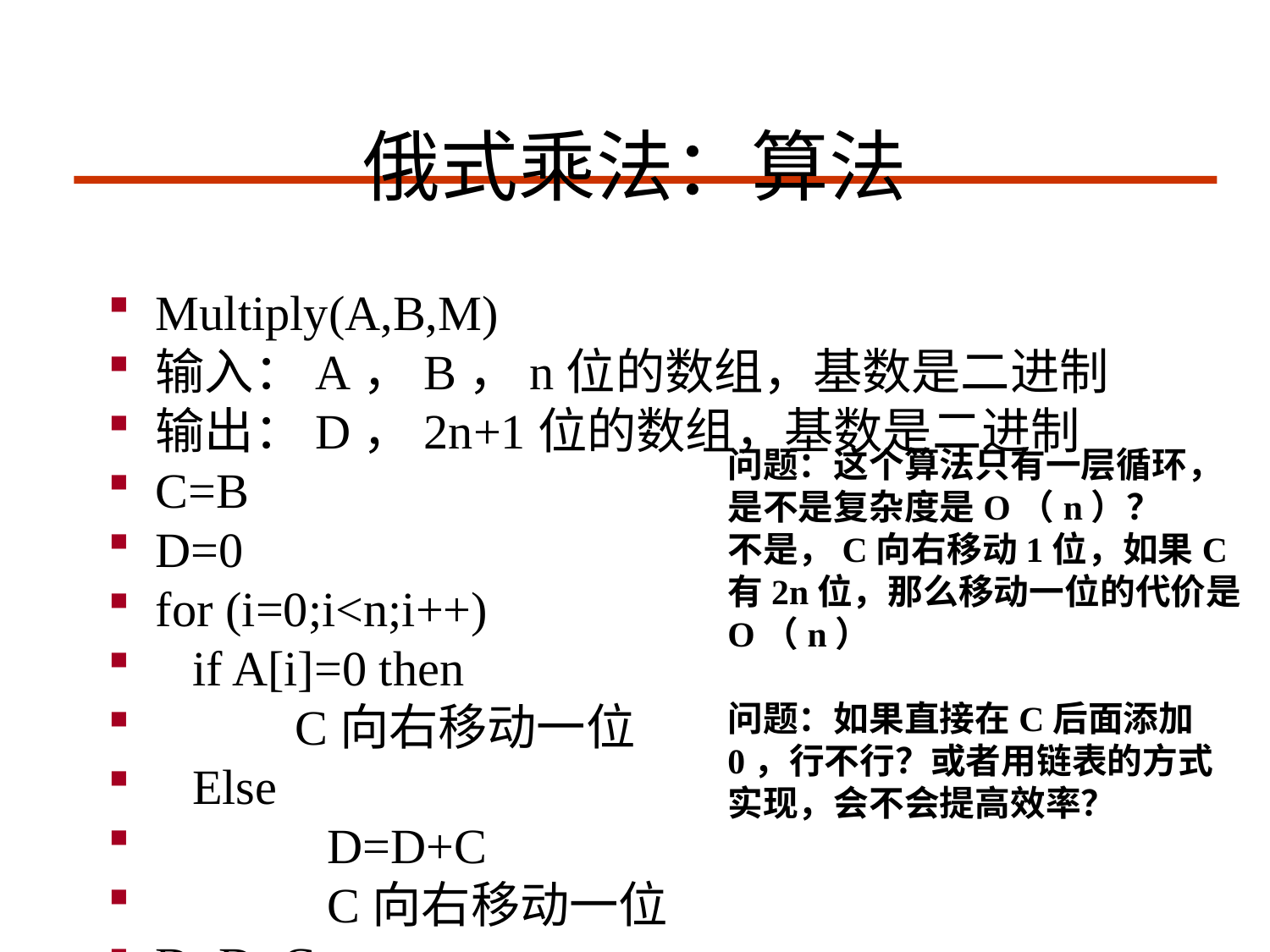

# 俄式乘法：算法
Multiply(A,B,M)
输入：A，B，n位的数组，基数是二进制
输出：D，2n+1位的数组，基数是二进制
C=B
D=0
for (i=0;i<n;i++)
   if A[i]=0 then
	 C向右移动一位
   Else
              D=D+C
              C向右移动一位
D=D+C
Return D

问题：这个算法只有一层循环，是不是复杂度是O（n）？
不是，C向右移动1位，如果C有2n位，那么移动一位的代价是O（n）

问题：如果直接在C后面添加0，行不行？或者用链表的方式实现，会不会提高效率？